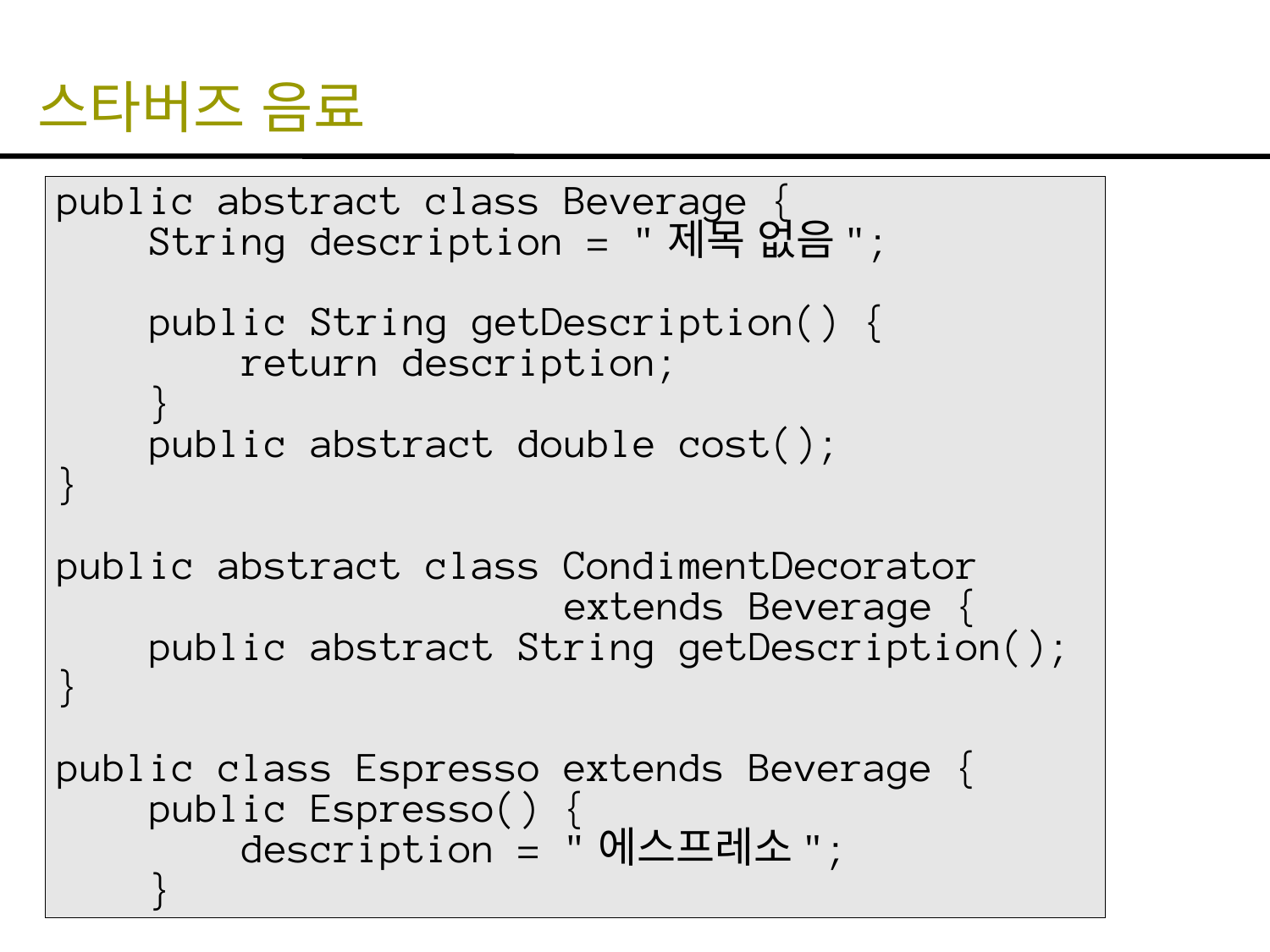

# 스타버즈 음료
public abstract class Beverage {
    String description = "제목 없음";

    public String getDescription() {
        return description;
    }
    public abstract double cost();
}

public abstract class CondimentDecorator
                      extends Beverage {
    public abstract String getDescription();
}

public class Espresso extends Beverage {
    public Espresso() {
        description = "에스프레소";
    }